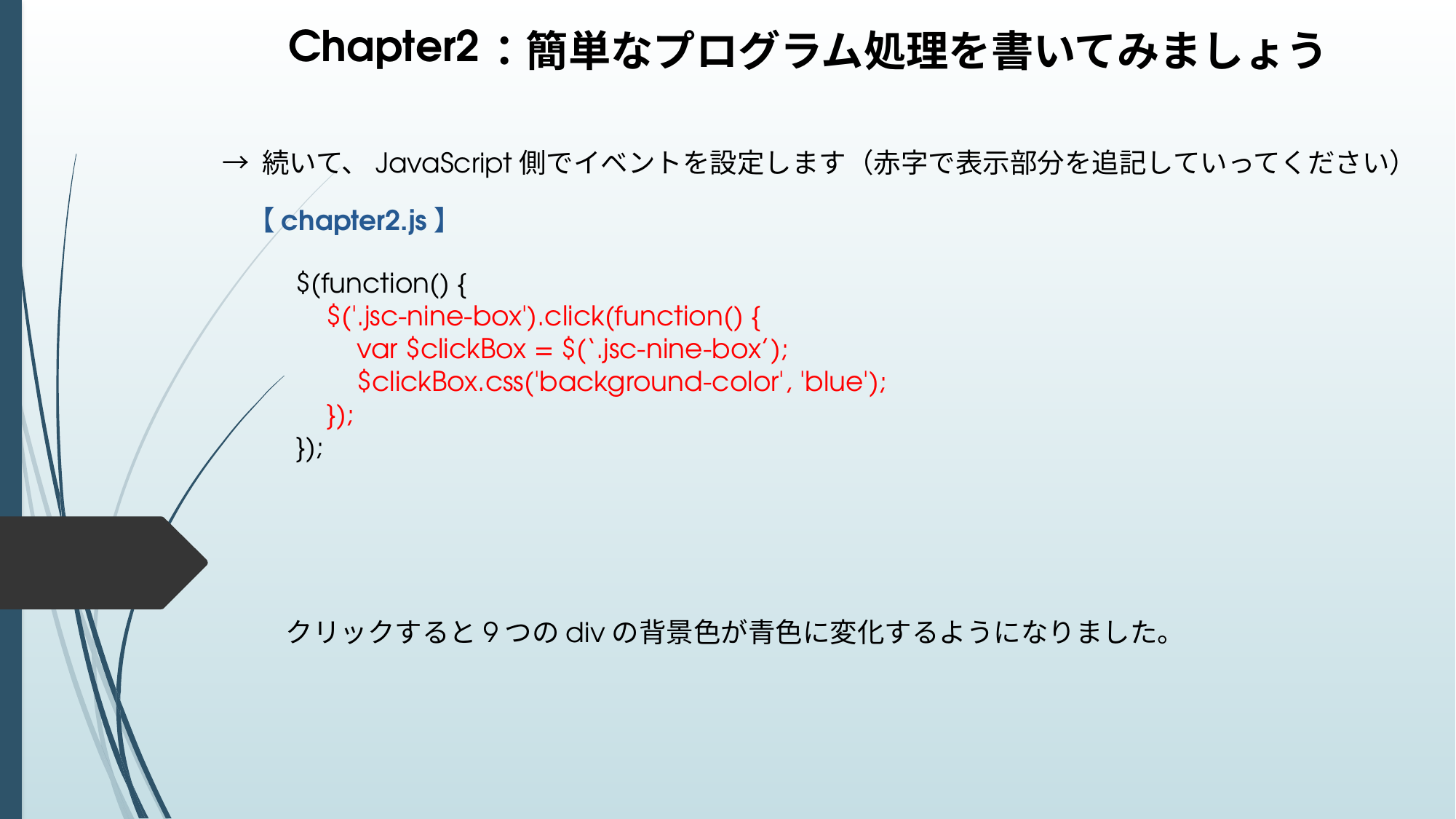

Chapter2
：簡単なプログラム処理を書いてみましょう
→ 続いて、JavaScript側でイベントを設定します（赤字で表示部分を追記していってください）
【chapter2.js】
$(function() {
    $('.jsc-nine-box').click(function() {
        var $clickBox = $(‘.jsc-nine-box’);
        $clickBox.css('background-color', 'blue');
    });
});
クリックすると9つのdivの背景色が青色に変化するようになりました。